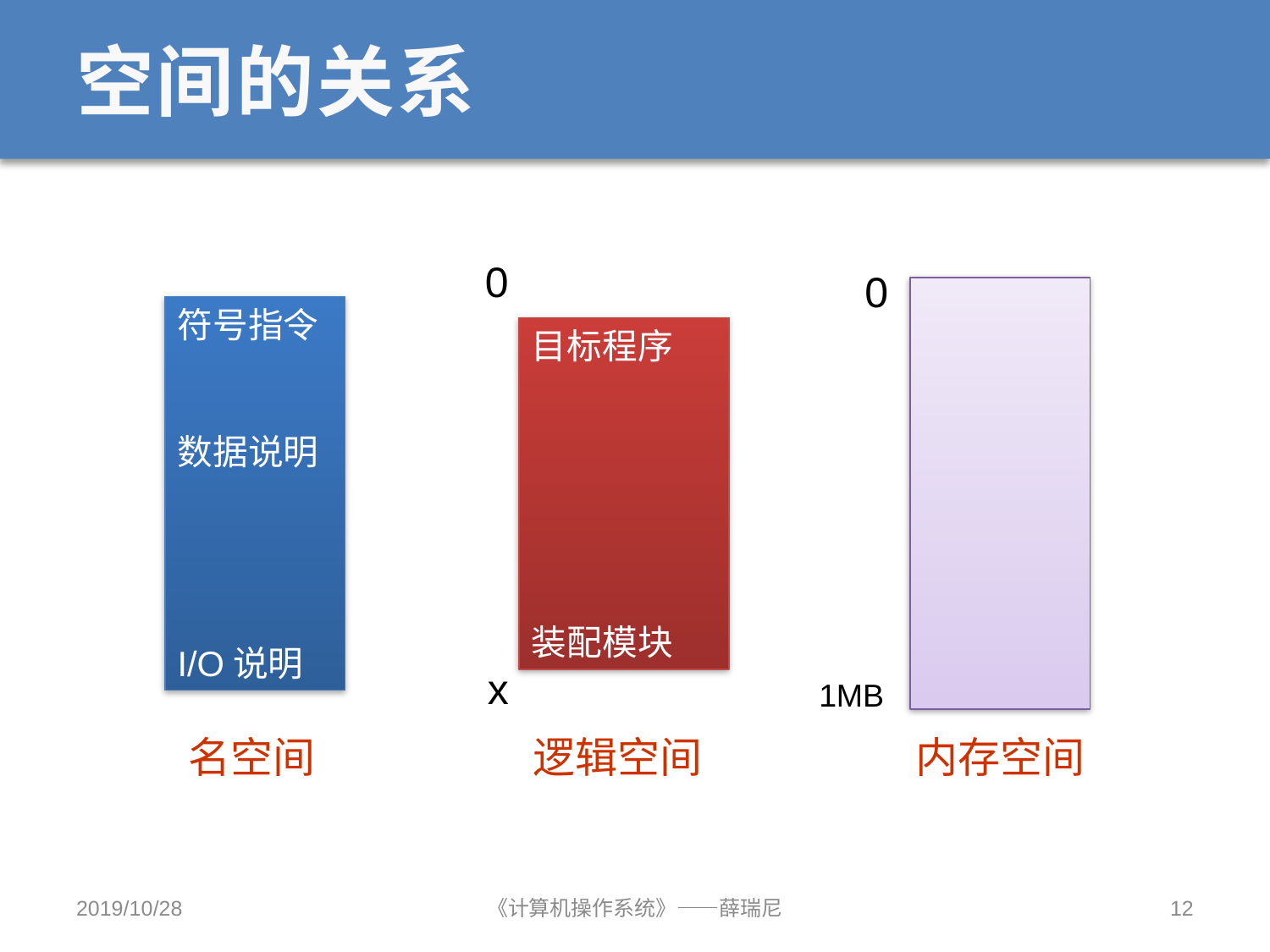

# 空间的关系
0
0
符号指令

数据说明

I/O说明

目标程序

装配模块
x
1MB
名空间
逻辑空间
内存空间
2019/10/28
《计算机操作系统》——薛瑞尼
12